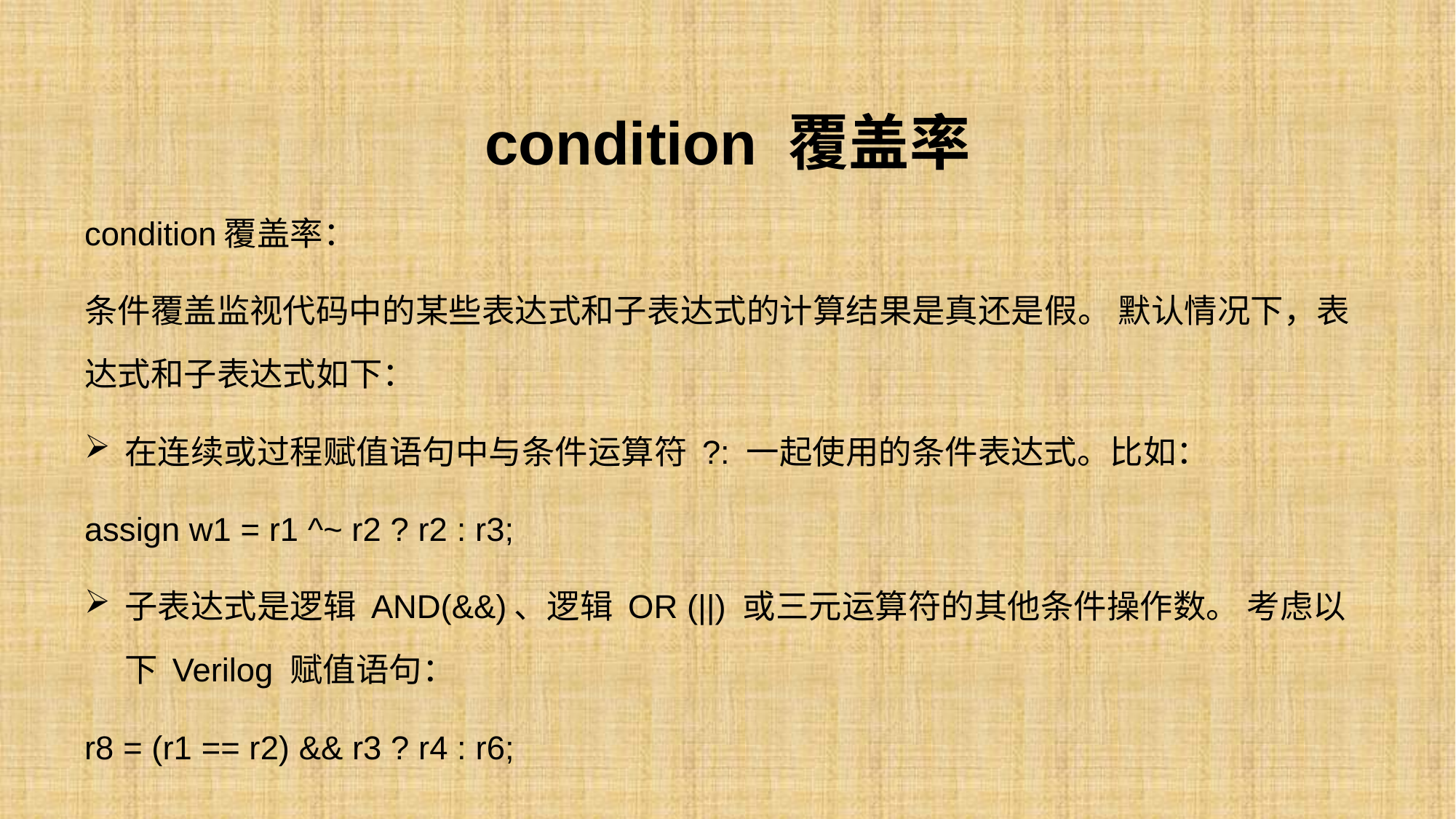

# condition 覆盖率
condition覆盖率：
条件覆盖监视代码中的某些表达式和子表达式的计算结果是真还是假。 默认情况下，表达式和子表达式如下：
在连续或过程赋值语句中与条件运算符 ?: 一起使用的条件表达式。比如：
assign w1 = r1 ^~ r2 ? r2 : r3;
子表达式是逻辑 AND(&&)、逻辑 OR (||) 或三元运算符的其他条件操作数。 考虑以下 Verilog 赋值语句：
r8 = (r1 == r2) && r3 ? r4 : r6;